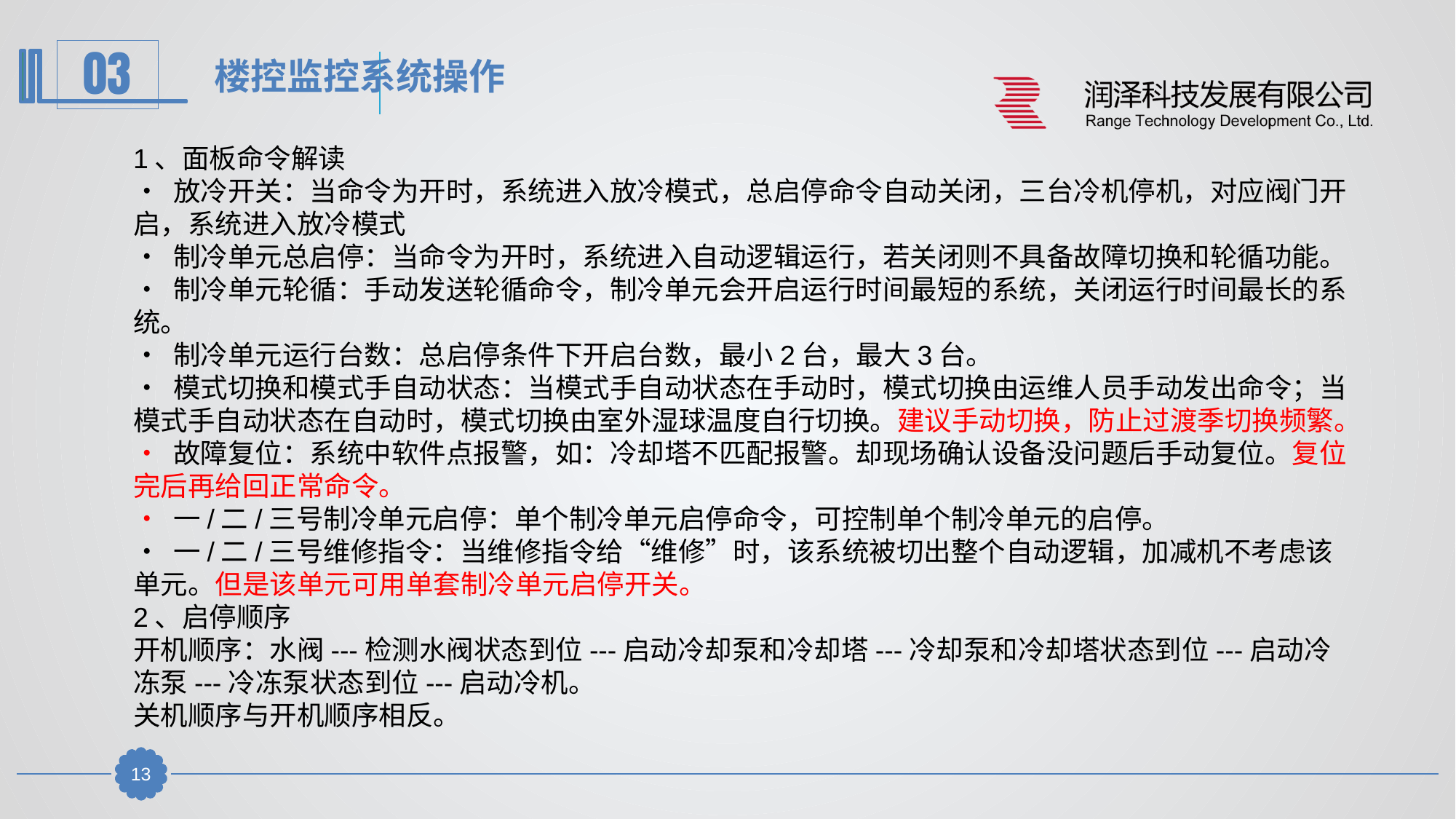

楼控监控系统操作
1、面板命令解读
• 放冷开关：当命令为开时，系统进入放冷模式，总启停命令自动关闭，三台冷机停机，对应阀门开启，系统进入放冷模式• 制冷单元总启停：当命令为开时，系统进入自动逻辑运行，若关闭则不具备故障切换和轮循功能。• 制冷单元轮循：手动发送轮循命令，制冷单元会开启运行时间最短的系统，关闭运行时间最长的系统。• 制冷单元运行台数：总启停条件下开启台数，最小2台，最大3台。• 模式切换和模式手自动状态：当模式手自动状态在手动时，模式切换由运维人员手动发出命令；当模式手自动状态在自动时，模式切换由室外湿球温度自行切换。建议手动切换，防止过渡季切换频繁。• 故障复位：系统中软件点报警，如：冷却塔不匹配报警。却现场确认设备没问题后手动复位。复位完后再给回正常命令。• 一/二/三号制冷单元启停：单个制冷单元启停命令，可控制单个制冷单元的启停。• 一/二/三号维修指令：当维修指令给“维修”时，该系统被切出整个自动逻辑，加减机不考虑该单元。但是该单元可用单套制冷单元启停开关。
2、启停顺序开机顺序：水阀---检测水阀状态到位---启动冷却泵和冷却塔---冷却泵和冷却塔状态到位---启动冷冻泵---冷冻泵状态到位---启动冷机。关机顺序与开机顺序相反。
13